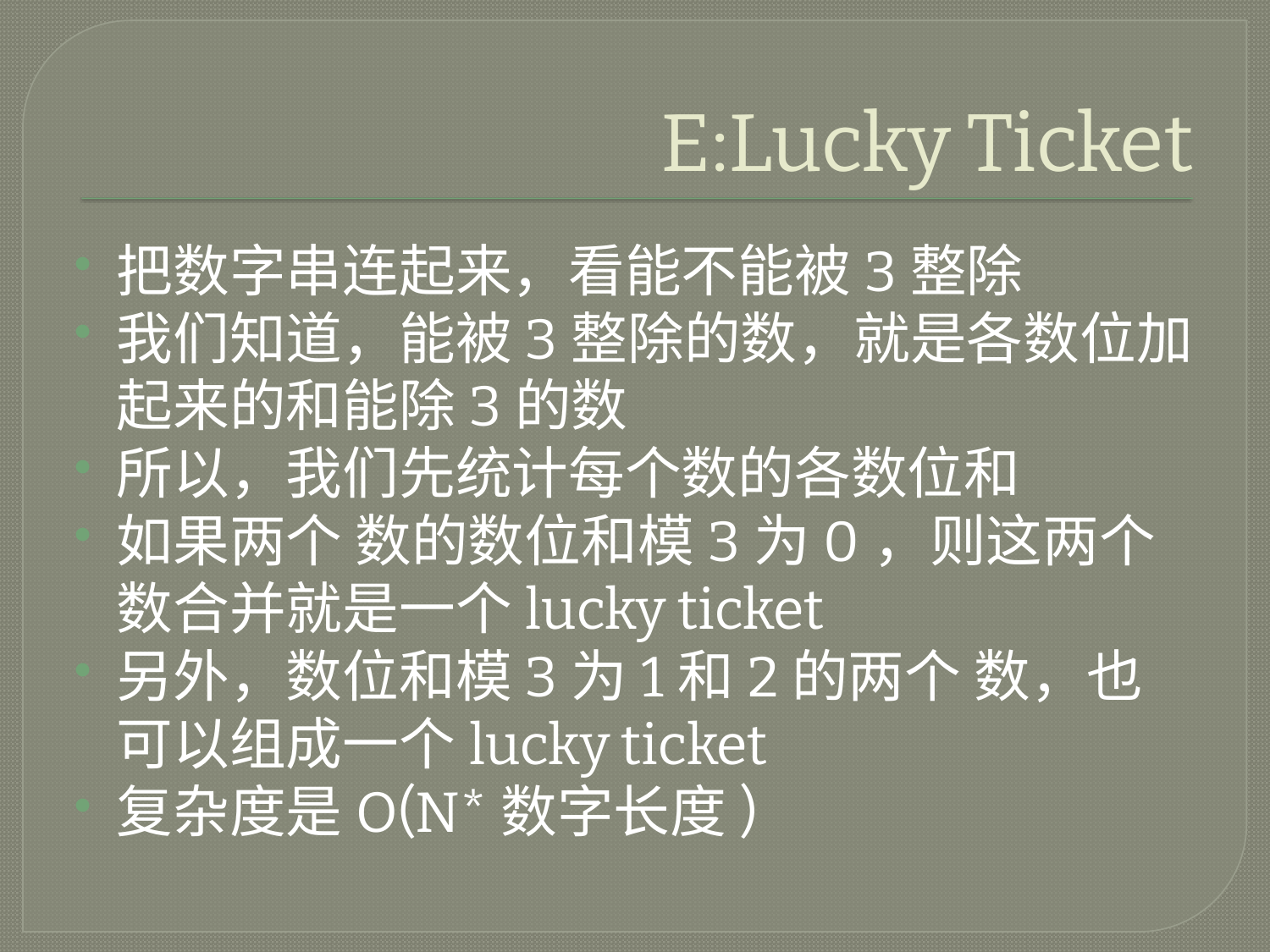

# E:Lucky Ticket
把数字串连起来，看能不能被3整除
我们知道，能被3整除的数，就是各数位加起来的和能除3的数
所以，我们先统计每个数的各数位和
如果两个 数的数位和模3为0，则这两个 数合并就是一个lucky ticket
另外，数位和模3为1和2的两个 数，也可以组成一个lucky ticket
复杂度是O(N*数字长度)